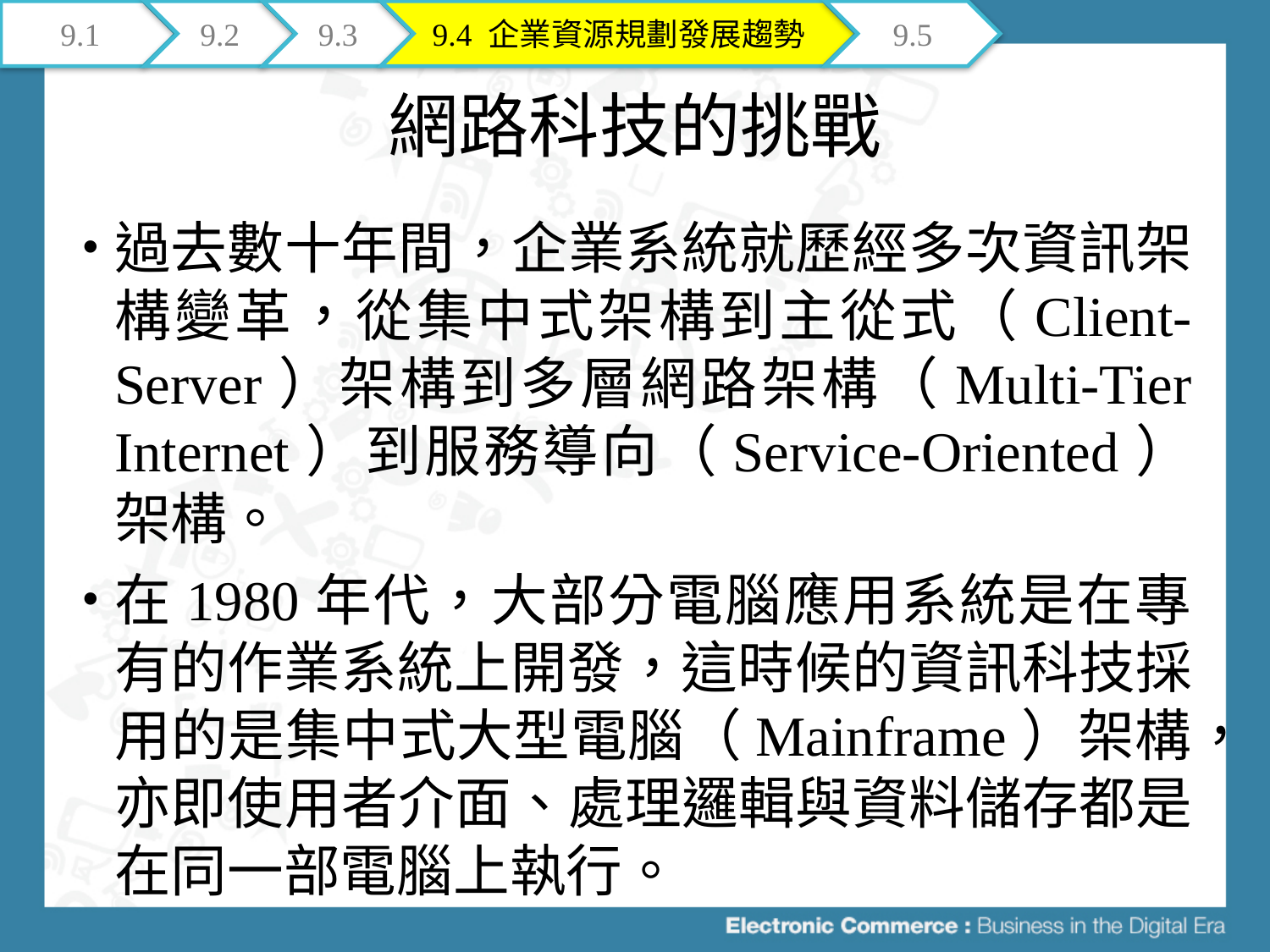

9.1
9.2
9.3
9.4 企業資源規劃發展趨勢
9.5
# 網路科技的挑戰
過去數十年間，企業系統就歷經多次資訊架構變革，從集中式架構到主從式（Client-Server）架構到多層網路架構（Multi-Tier Internet）到服務導向（Service-Oriented）架構。
在1980年代，大部分電腦應用系統是在專有的作業系統上開發，這時候的資訊科技採用的是集中式大型電腦（Mainframe）架構，亦即使用者介面、處理邏輯與資料儲存都是在同一部電腦上執行。